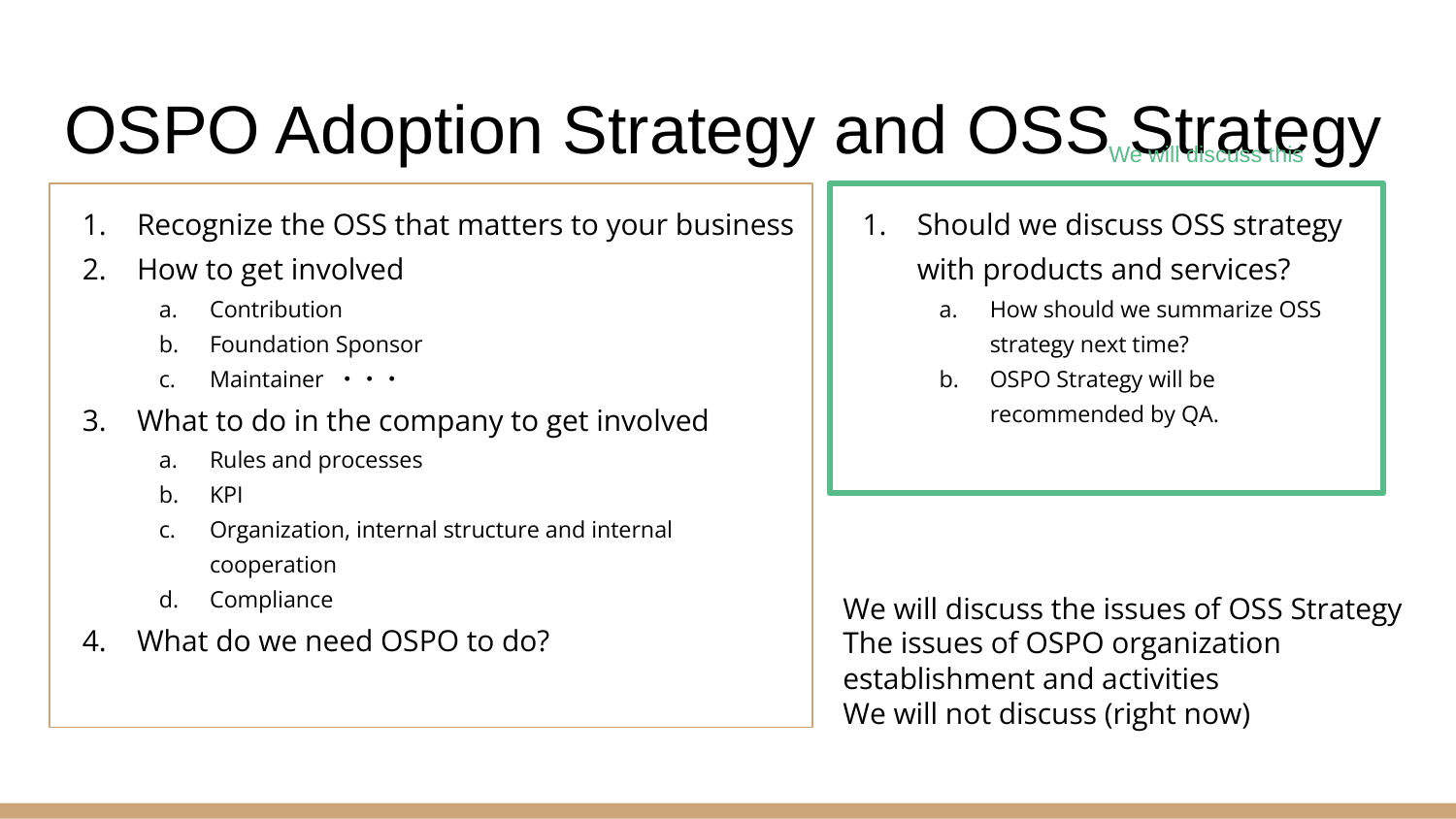

# OSPO Adoption Strategy and OSS Strategy
We will discuss this
Recognize the OSS that matters to your business
How to get involved
Contribution
Foundation Sponsor
Maintainer ・・・
What to do in the company to get involved
Rules and processes
KPI
Organization, internal structure and internal cooperation
Compliance
What do we need OSPO to do?
Should we discuss OSS strategy with products and services?
How should we summarize OSS strategy next time?
OSPO Strategy will be recommended by QA.
We will discuss the issues of OSS Strategy
The issues of OSPO organization establishment and activities
We will not discuss (right now)